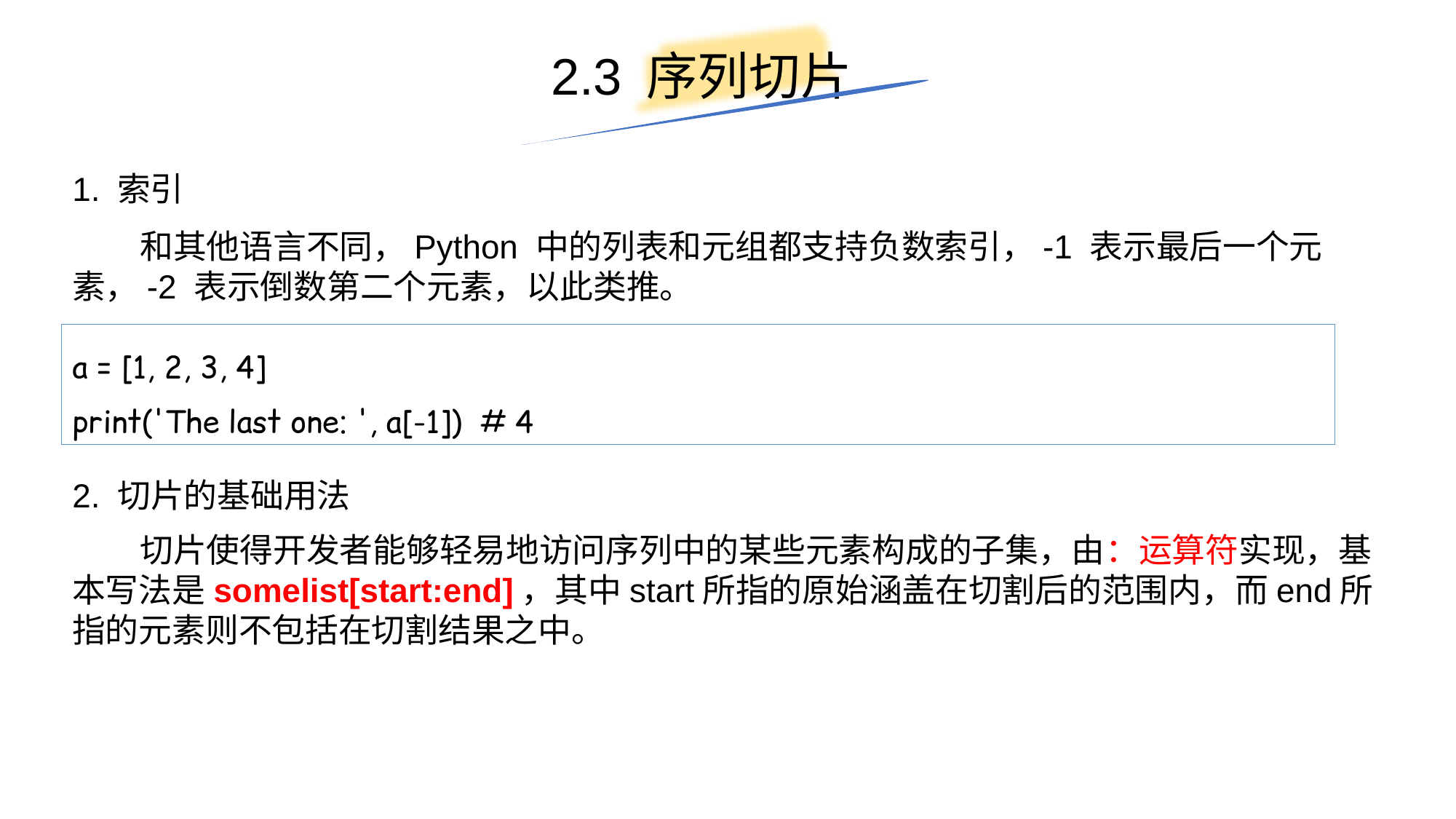

# 2.3 序列切片

1. 索引
        和其他语言不同，Python 中的列表和元组都支持负数索引，-1 表示最后一个元素，-2 表示倒数第二个元素，以此类推。
a = [1, 2, 3, 4]
print('The last one: ', a[-1])  # 4
2. 切片的基础用法
        切片使得开发者能够轻易地访问序列中的某些元素构成的子集，由：运算符实现，基本写法是somelist[start:end]，其中start所指的原始涵盖在切割后的范围内，而end所指的元素则不包括在切割结果之中。